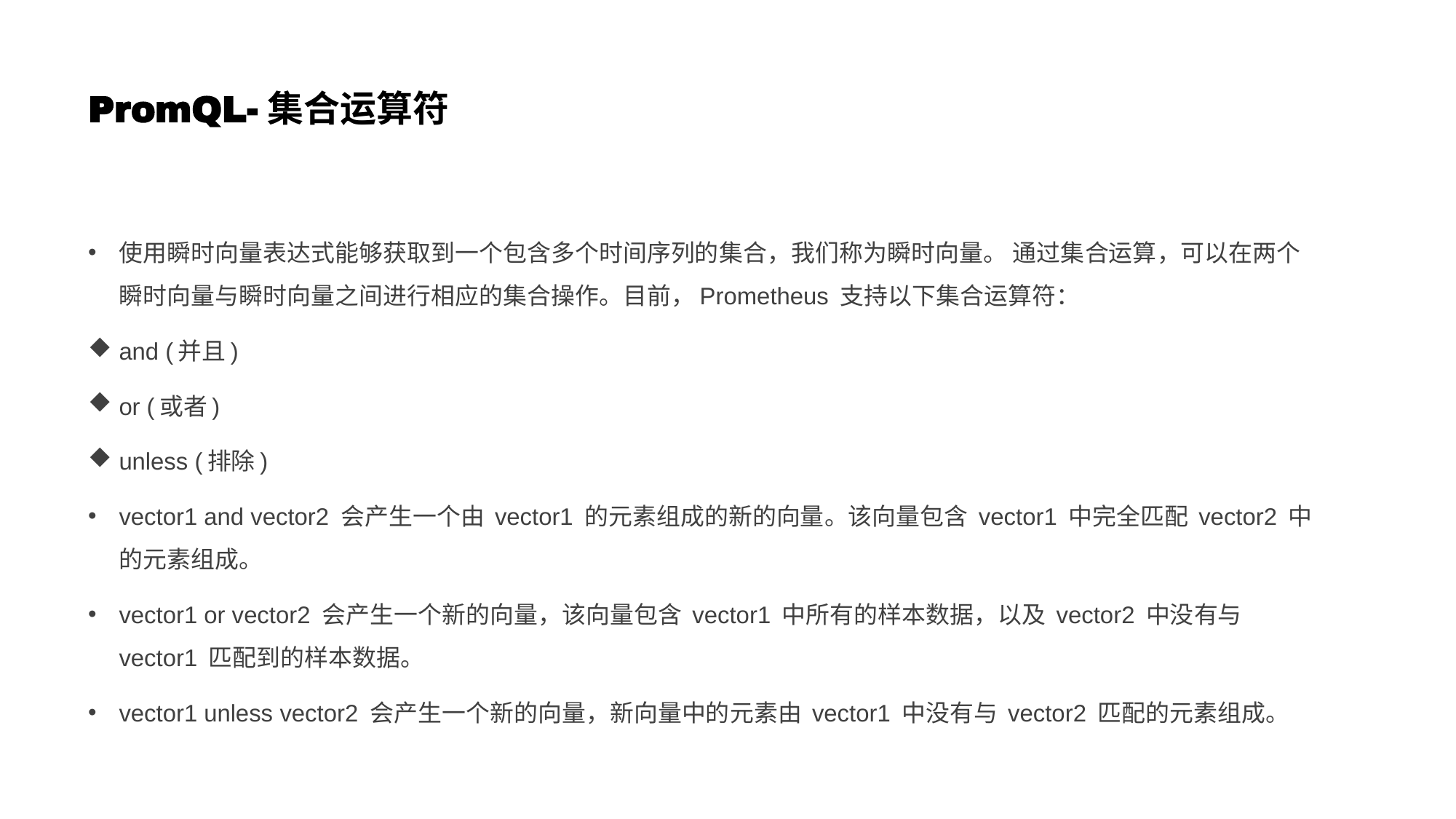

# PromQL-集合运算符
使用瞬时向量表达式能够获取到一个包含多个时间序列的集合，我们称为瞬时向量。 通过集合运算，可以在两个瞬时向量与瞬时向量之间进行相应的集合操作。目前，Prometheus 支持以下集合运算符：
and (并且)
or (或者)
unless (排除)
vector1 and vector2 会产生一个由 vector1 的元素组成的新的向量。该向量包含 vector1 中完全匹配 vector2 中的元素组成。
vector1 or vector2 会产生一个新的向量，该向量包含 vector1 中所有的样本数据，以及 vector2 中没有与 vector1 匹配到的样本数据。
vector1 unless vector2 会产生一个新的向量，新向量中的元素由 vector1 中没有与 vector2 匹配的元素组成。